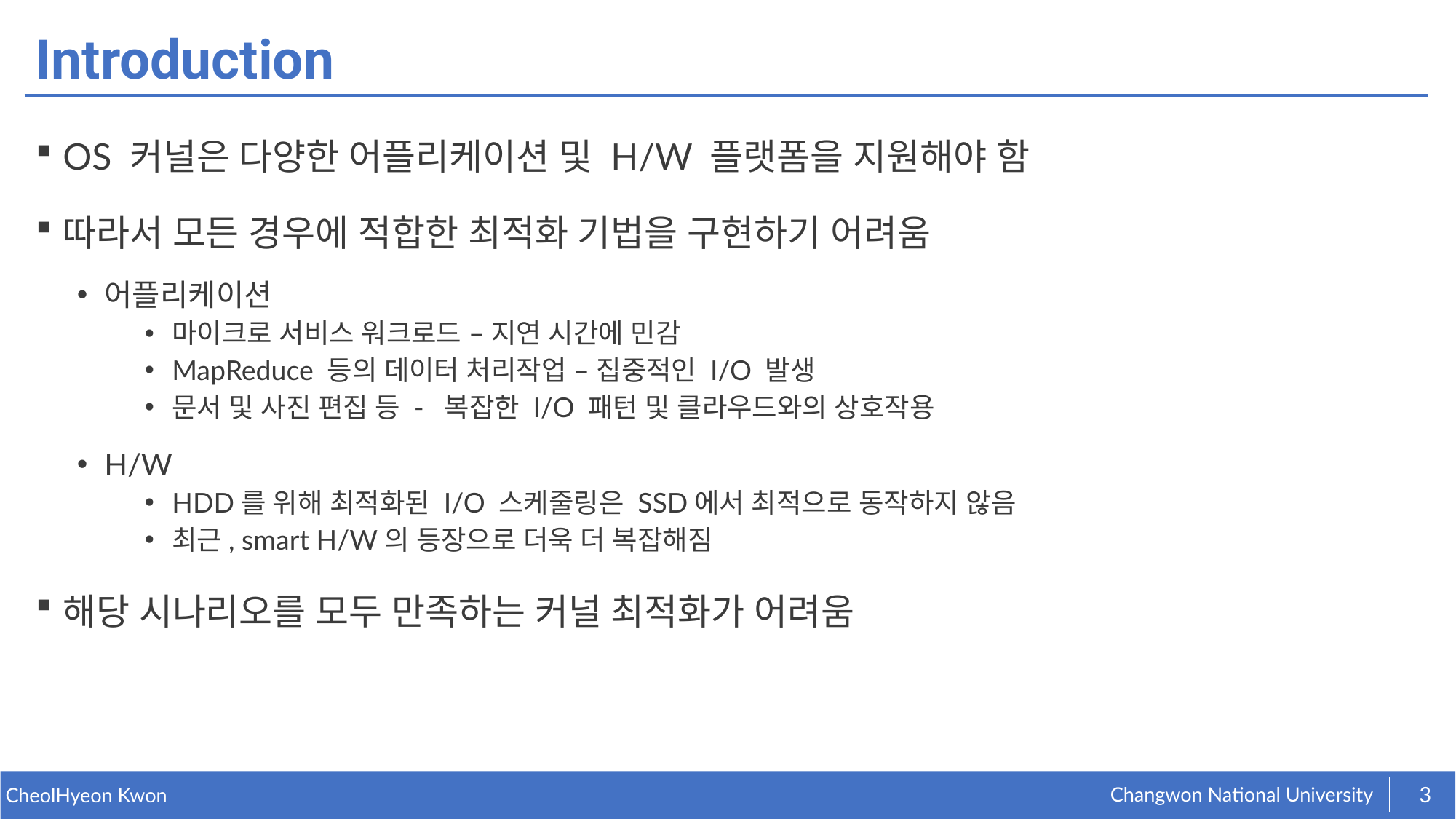

# Introduction
OS 커널은 다양한 어플리케이션 및 H/W 플랫폼을 지원해야 함
따라서 모든 경우에 적합한 최적화 기법을 구현하기 어려움
어플리케이션
마이크로 서비스 워크로드 – 지연 시간에 민감
MapReduce 등의 데이터 처리작업 – 집중적인 I/O 발생
문서 및 사진 편집 등 -  복잡한 I/O 패턴 및 클라우드와의 상호작용
H/W
HDD를 위해 최적화된 I/O 스케줄링은 SSD에서 최적으로 동작하지 않음
최근, smart H/W의 등장으로 더욱 더 복잡해짐
해당 시나리오를 모두 만족하는 커널 최적화가 어려움

3